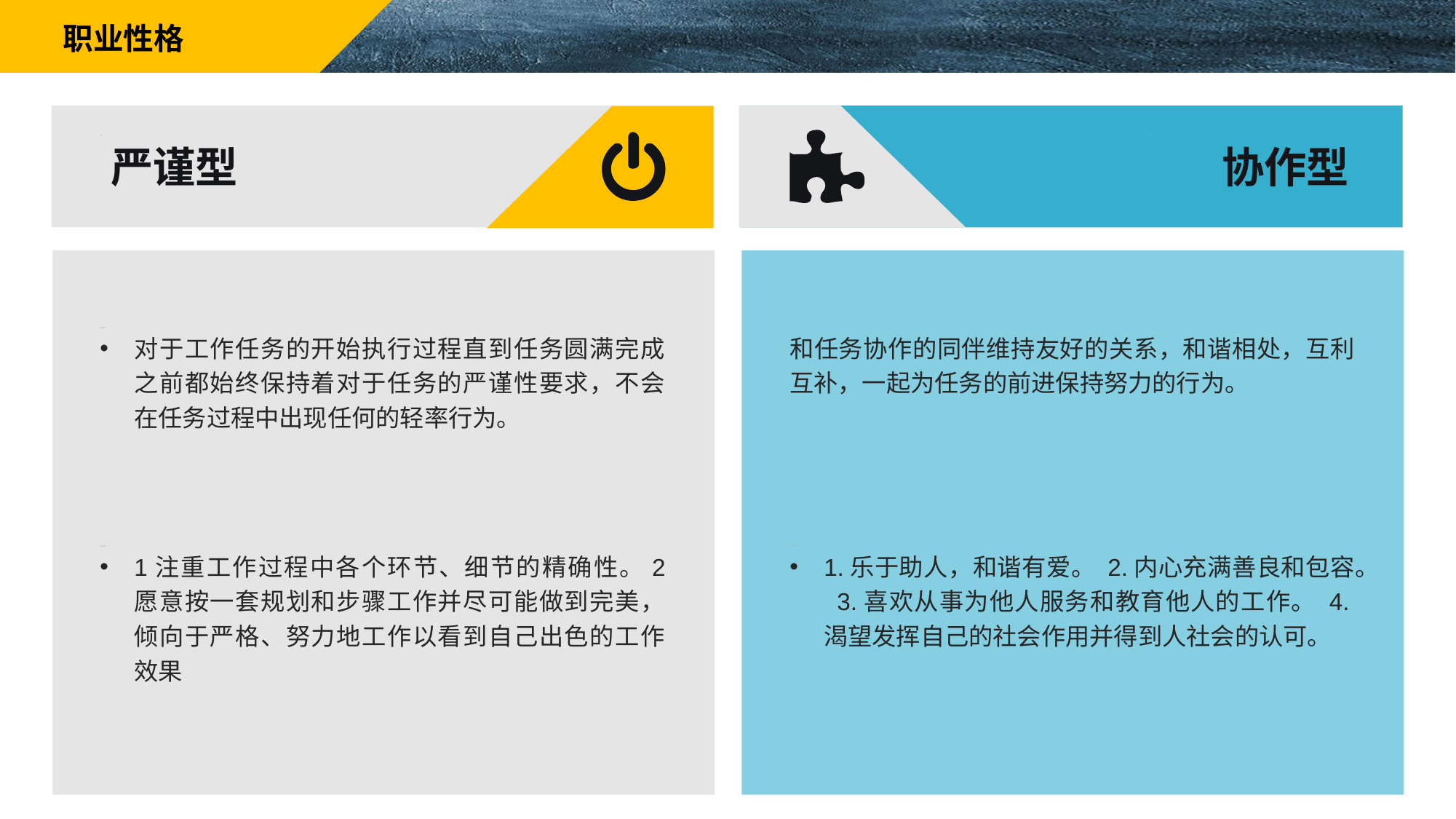

职业性格

严谨型
协作型

对于工作任务的开始执行过程直到任务圆满完成之前都始终保持着对于任务的严谨性要求，不会在任务过程中出现任何的轻率行为。
和任务协作的同伴维持友好的关系，和谐相处，互利互补，一起为任务的前进保持努力的行为。
1注重工作过程中各个环节、细节的精确性。2 愿意按一套规划和步骤工作并尽可能做到完美，倾向于严格、努力地工作以看到自己出色的工作效果
1.乐于助人，和谐有爱。 2.内心充满善良和包容。 3.喜欢从事为他人服务和教育他人的工作。 4.渴望发挥自己的社会作用并得到人社会的认可。